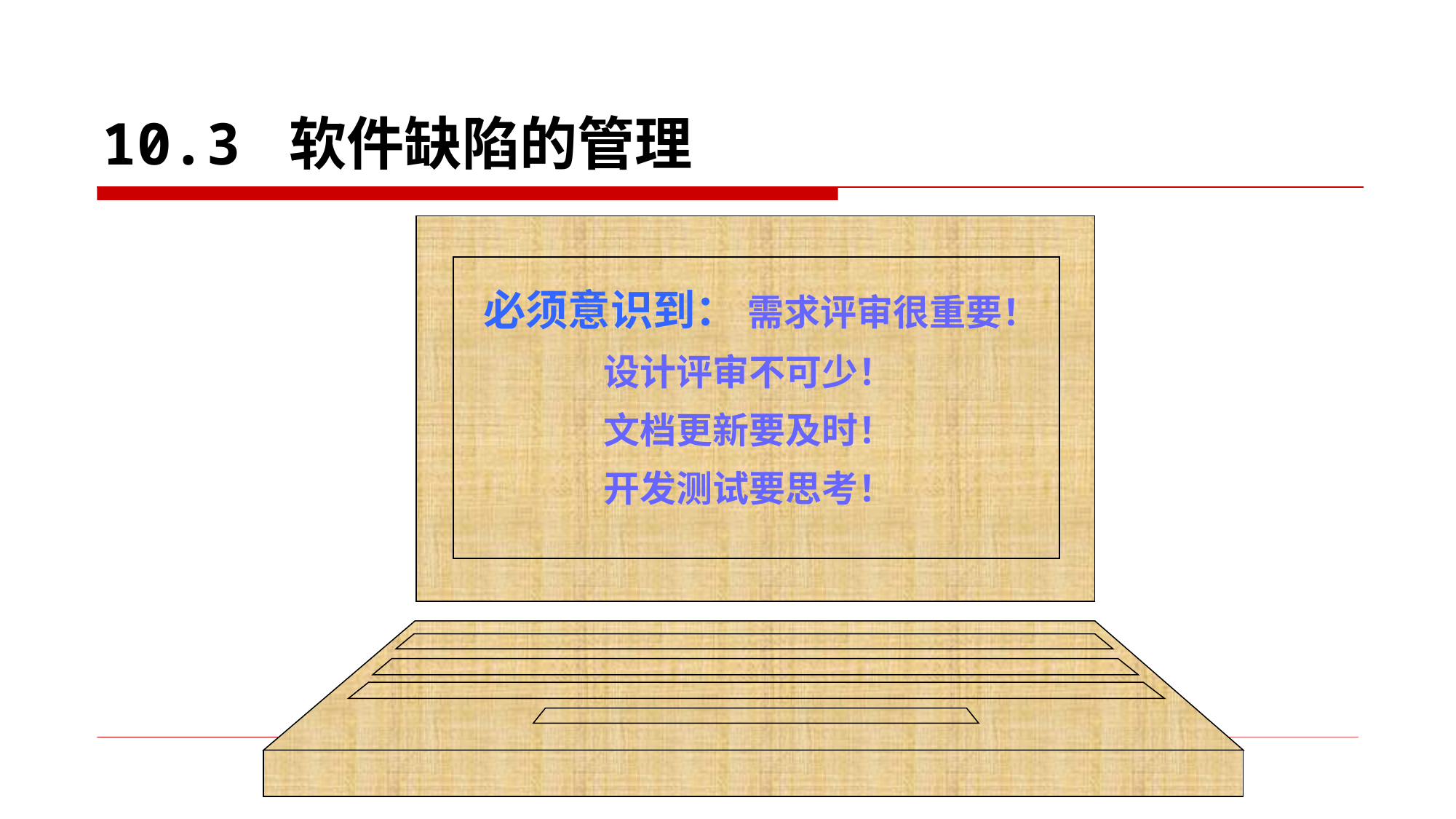

# 10.3 软件缺陷的管理

 必须意识到： 需求评审很重要！
                设计评审不可少！
                文档更新要及时！
                开发测试要思考！